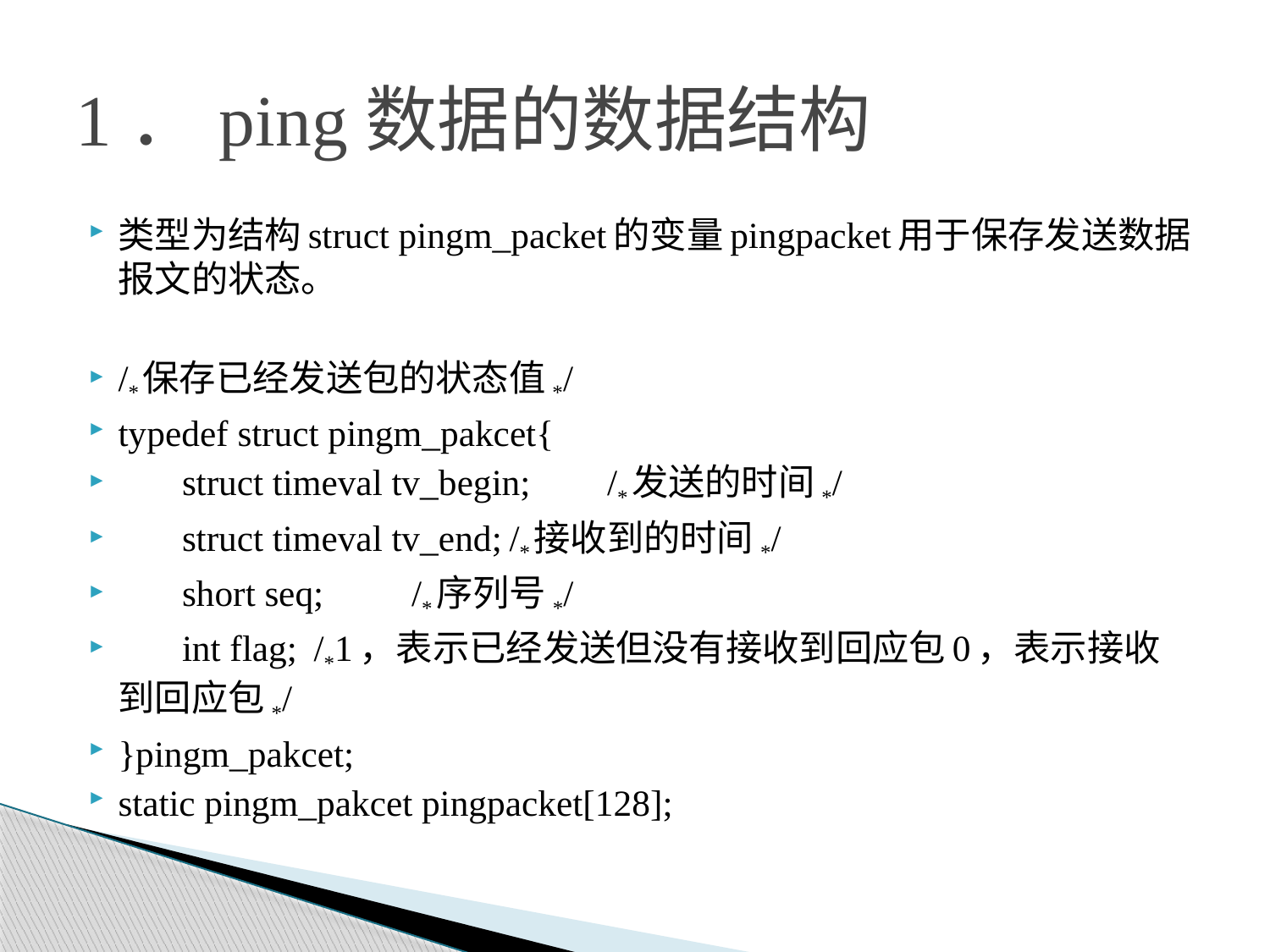

# 1．ping数据的数据结构
类型为结构struct pingm_packet的变量pingpacket用于保存发送数据报文的状态。

/*保存已经发送包的状态值*/
typedef struct pingm_pakcet{
       struct timeval tv_begin;	/*发送的时间*/
       struct timeval tv_end;	/*接收到的时间*/
       short seq;			/*序列号*/
       int flag;			/*1，表示已经发送但没有接收到回应包0，表示接收到回应包*/
}pingm_pakcet;
static pingm_pakcet pingpacket[128];